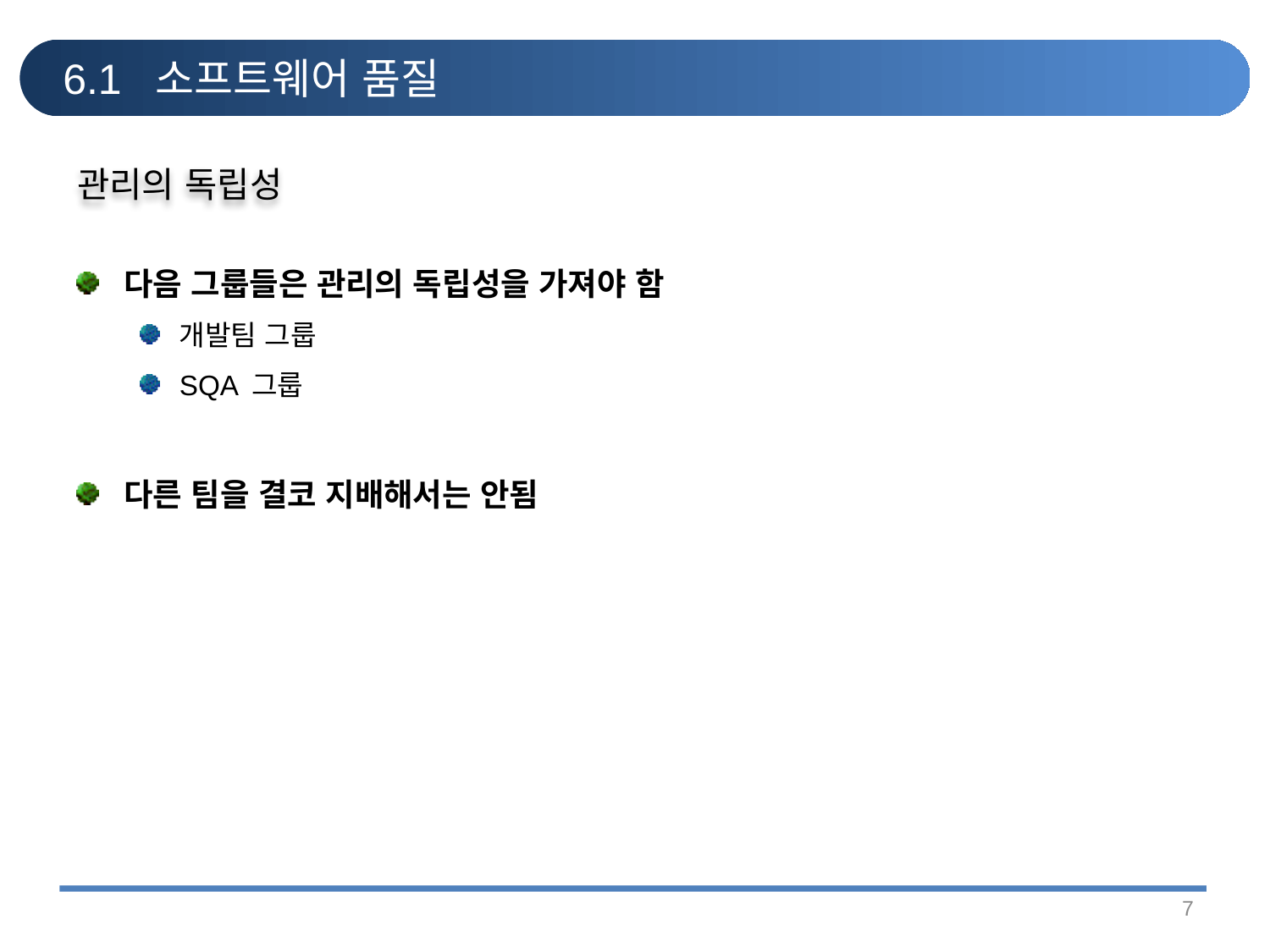

# 6.1  소프트웨어 품질
관리의 독립성
다음 그룹들은 관리의 독립성을 가져야 함
개발팀 그룹
SQA 그룹

다른 팀을 결코 지배해서는 안됨
7